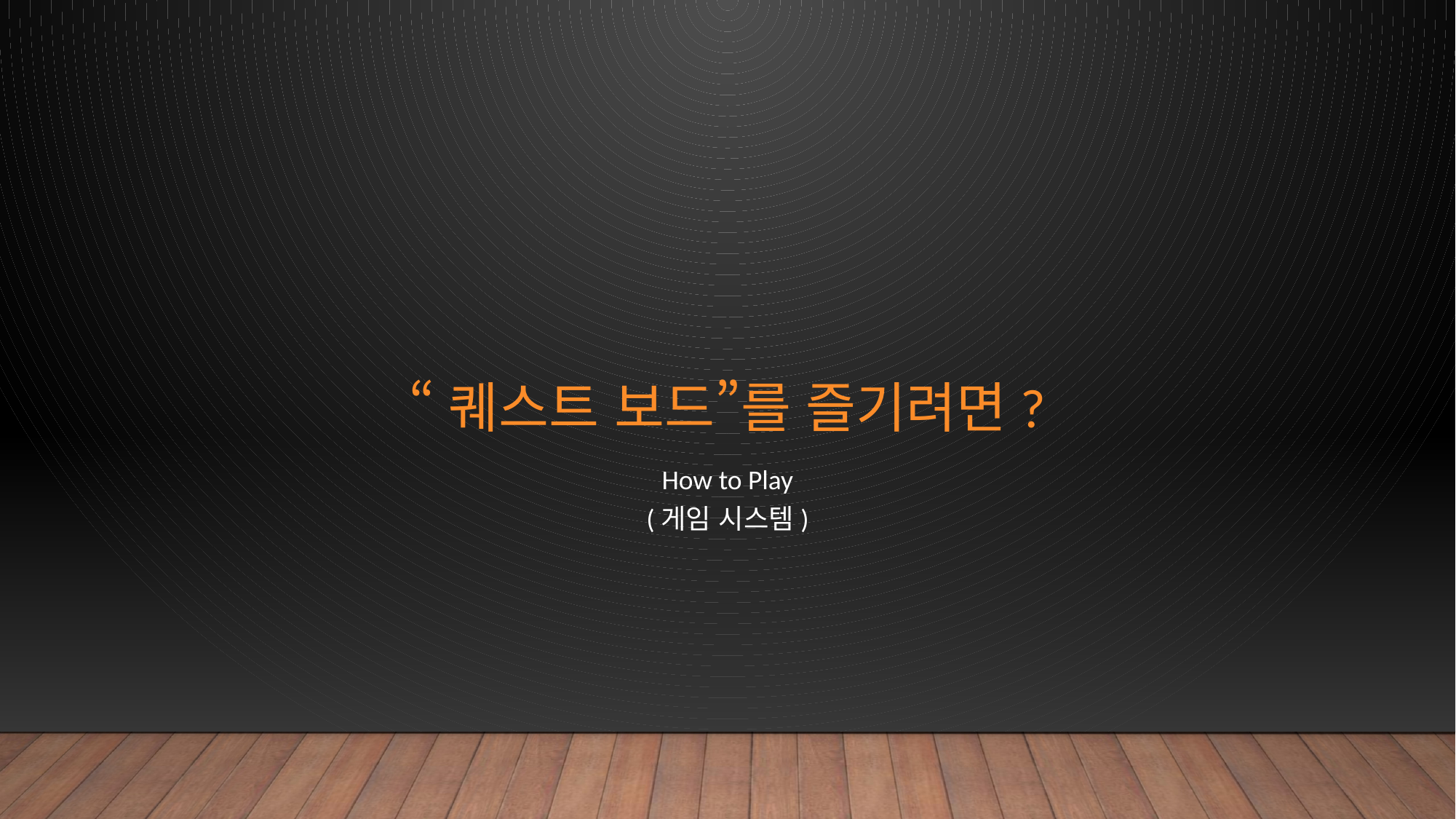

# “퀘스트 보드”를 즐기려면?
How to Play
(게임 시스템)